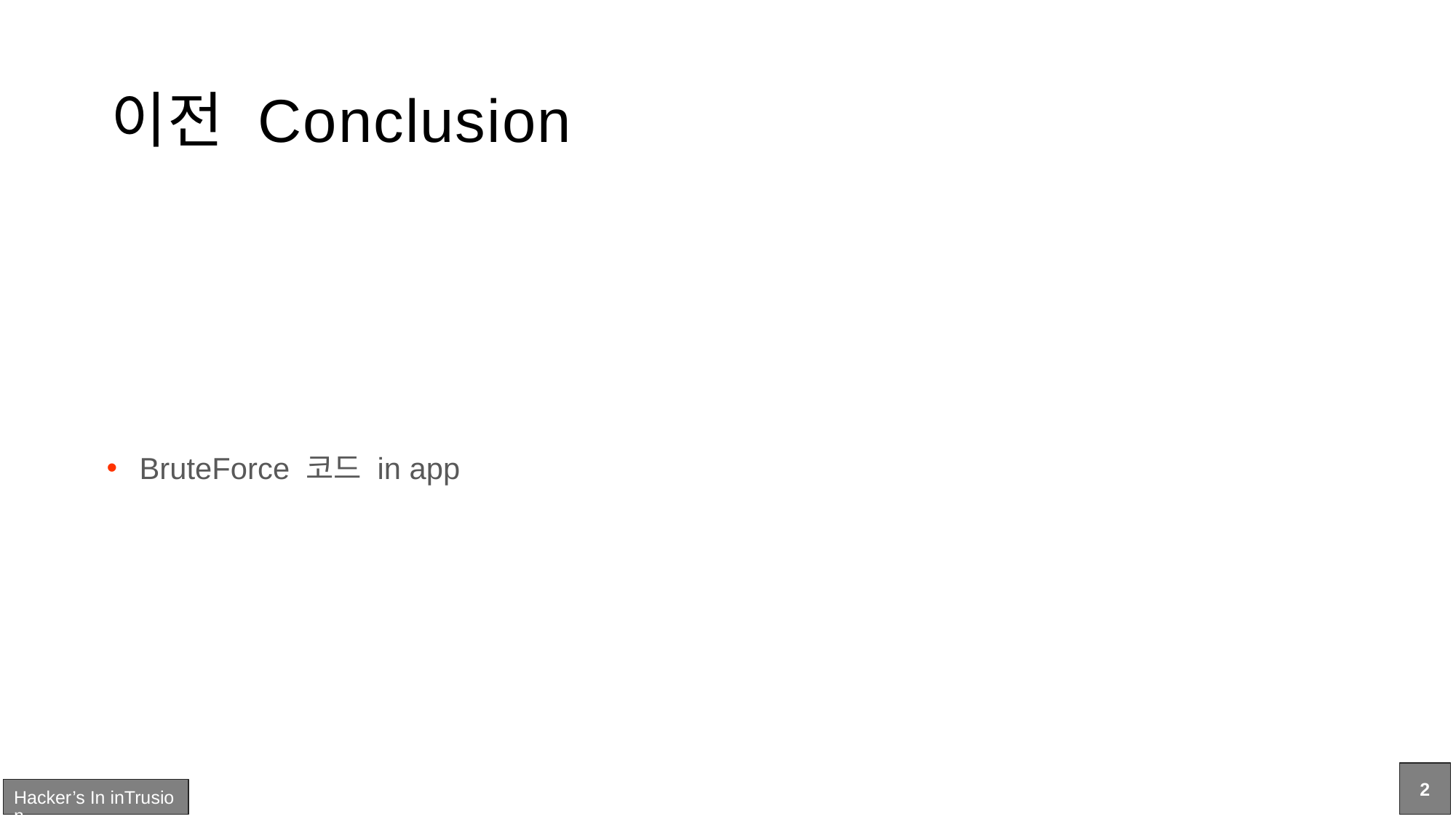

# 이전 Conclusion

BruteForce 코드 in app

2
Hacker’s In inTrusion